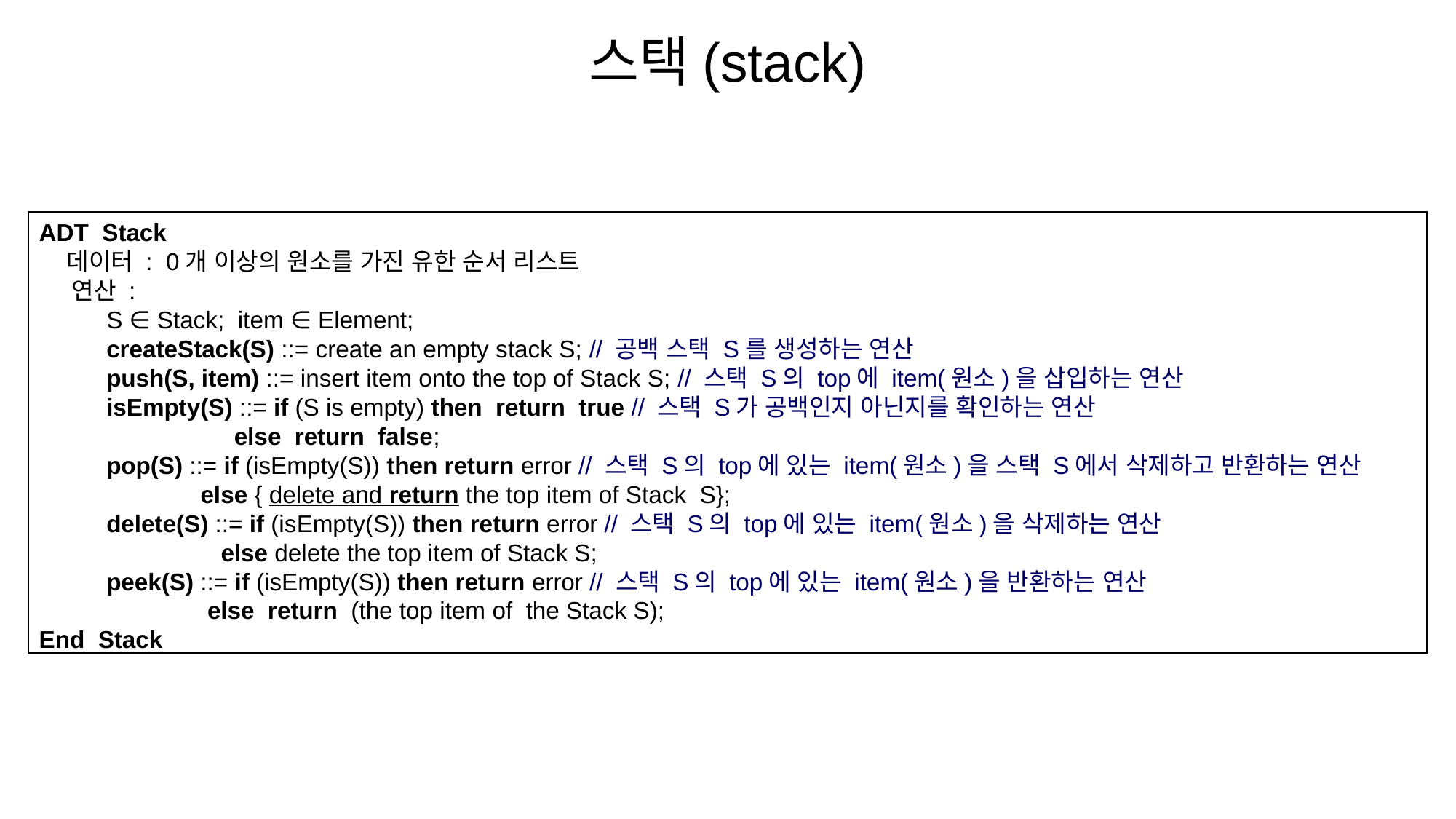

# 스택(stack)

ADT  Stack
    데이터 :  0개 이상의 원소를 가진 유한 순서 리스트
    연산 :
          S ∈ Stack;  item ∈ Element;
          createStack(S) ::= create an empty stack S; // 공백 스택 S를 생성하는 연산
          push(S, item) ::= insert item onto the top of Stack S; // 스택 S의 top에 item(원소)을 삽입하는 연산
          isEmpty(S) ::= if (S is empty) then  return  true // 스택 S가 공백인지 아닌지를 확인하는 연산
                             else  return  false;
          pop(S) ::= if (isEmpty(S)) then return error // 스택 S의 top에 있는 item(원소)을 스택 S에서 삭제하고 반환하는 연산
                        else { delete and return the top item of Stack  S};
          delete(S) ::= if (isEmpty(S)) then return error // 스택 S의 top에 있는 item(원소)을 삭제하는 연산
                           else delete the top item of Stack S;
          peek(S) ::= if (isEmpty(S)) then return error // 스택 S의 top에 있는 item(원소)을 반환하는 연산
                         else  return  (the top item of  the Stack S);
End  Stack